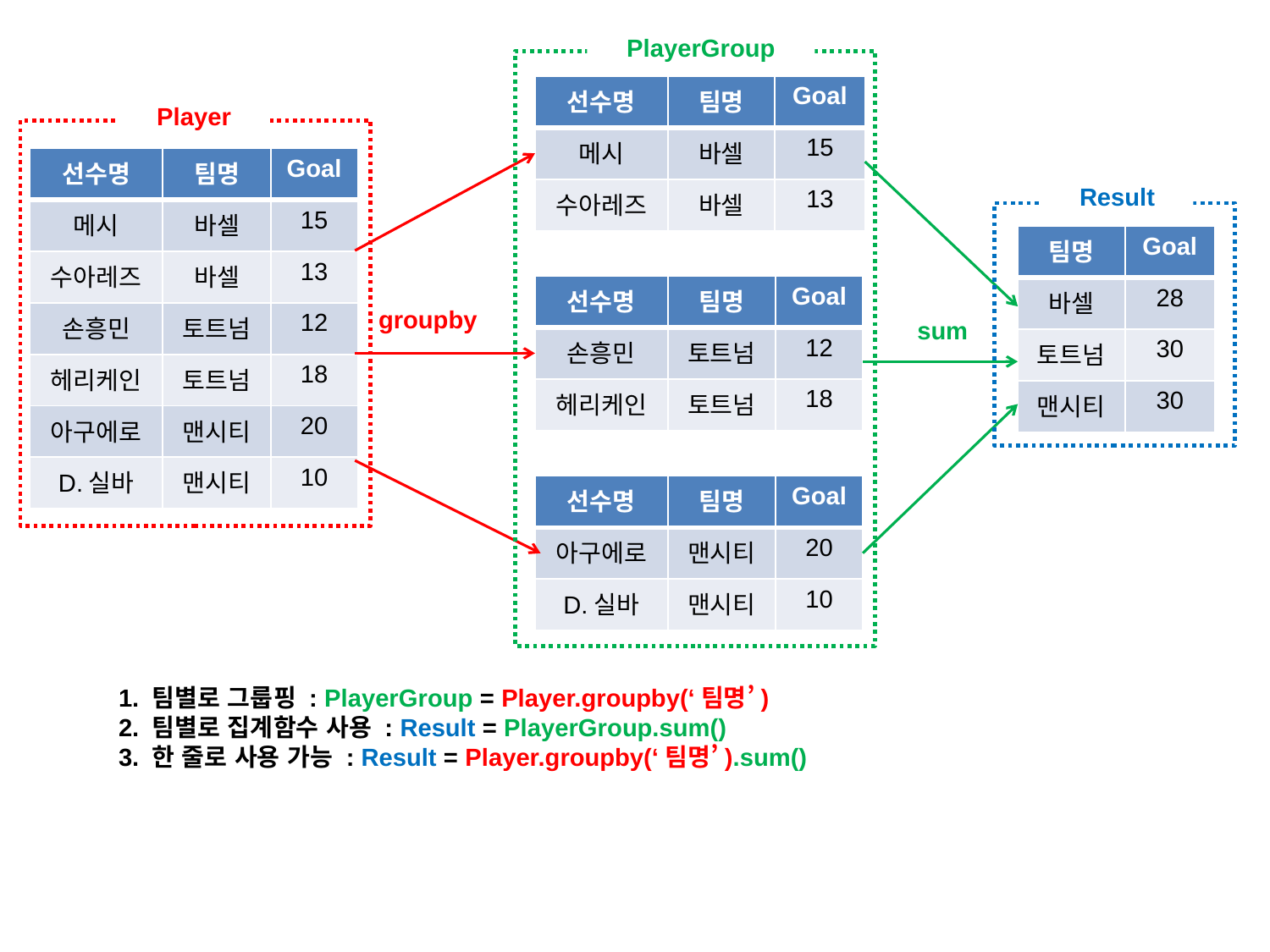

PlayerGroup

| 선수명 | 팀명 | Goal |
| --- | --- | --- |
| 메시 | 바셀 | 15 |
| 수아레즈 | 바셀 | 13 |
Player

| 선수명 | 팀명 | Goal |
| --- | --- | --- |
| 메시 | 바셀 | 15 |
| 수아레즈 | 바셀 | 13 |
| 손흥민 | 토트넘 | 12 |
| 헤리케인 | 토트넘 | 18 |
| 아구에로 | 맨시티 | 20 |
| D.실바 | 맨시티 | 10 |
Result

| 팀명 | Goal |
| --- | --- |
| 바셀 | 28 |
| 토트넘 | 30 |
| 맨시티 | 30 |
| 선수명 | 팀명 | Goal |
| --- | --- | --- |
| 손흥민 | 토트넘 | 12 |
| 헤리케인 | 토트넘 | 18 |
groupby
sum
| 선수명 | 팀명 | Goal |
| --- | --- | --- |
| 아구에로 | 맨시티 | 20 |
| D.실바 | 맨시티 | 10 |
1. 팀별로 그룹핑 : PlayerGroup = Player.groupby(‘팀명’)
2. 팀별로 집계함수 사용 : Result = PlayerGroup.sum()
3. 한 줄로 사용 가능 : Result = Player.groupby(‘팀명’).sum()